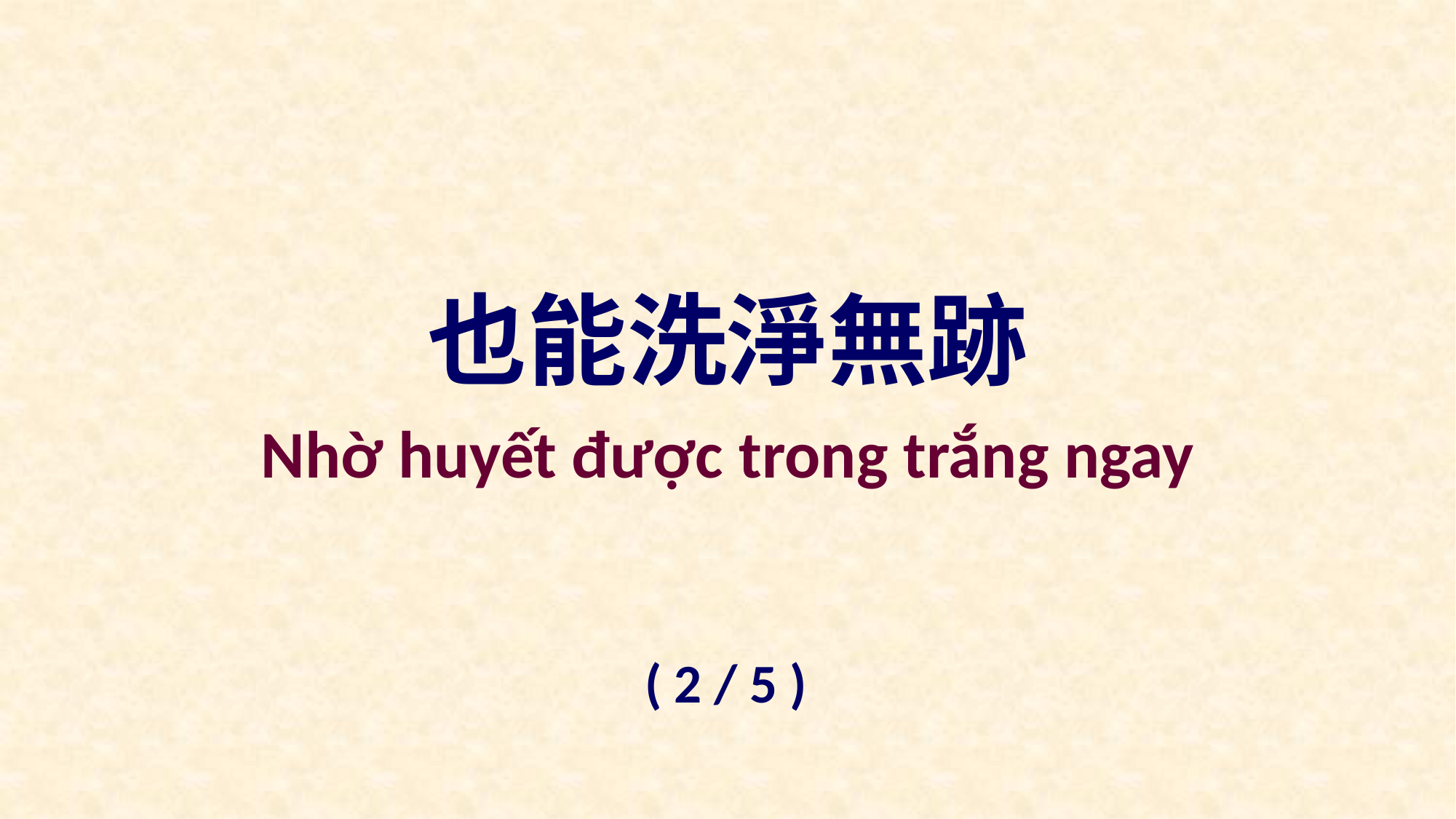

也能洗淨無跡
Nhờ huyết được trong trắng ngay
( 2 / 5 )